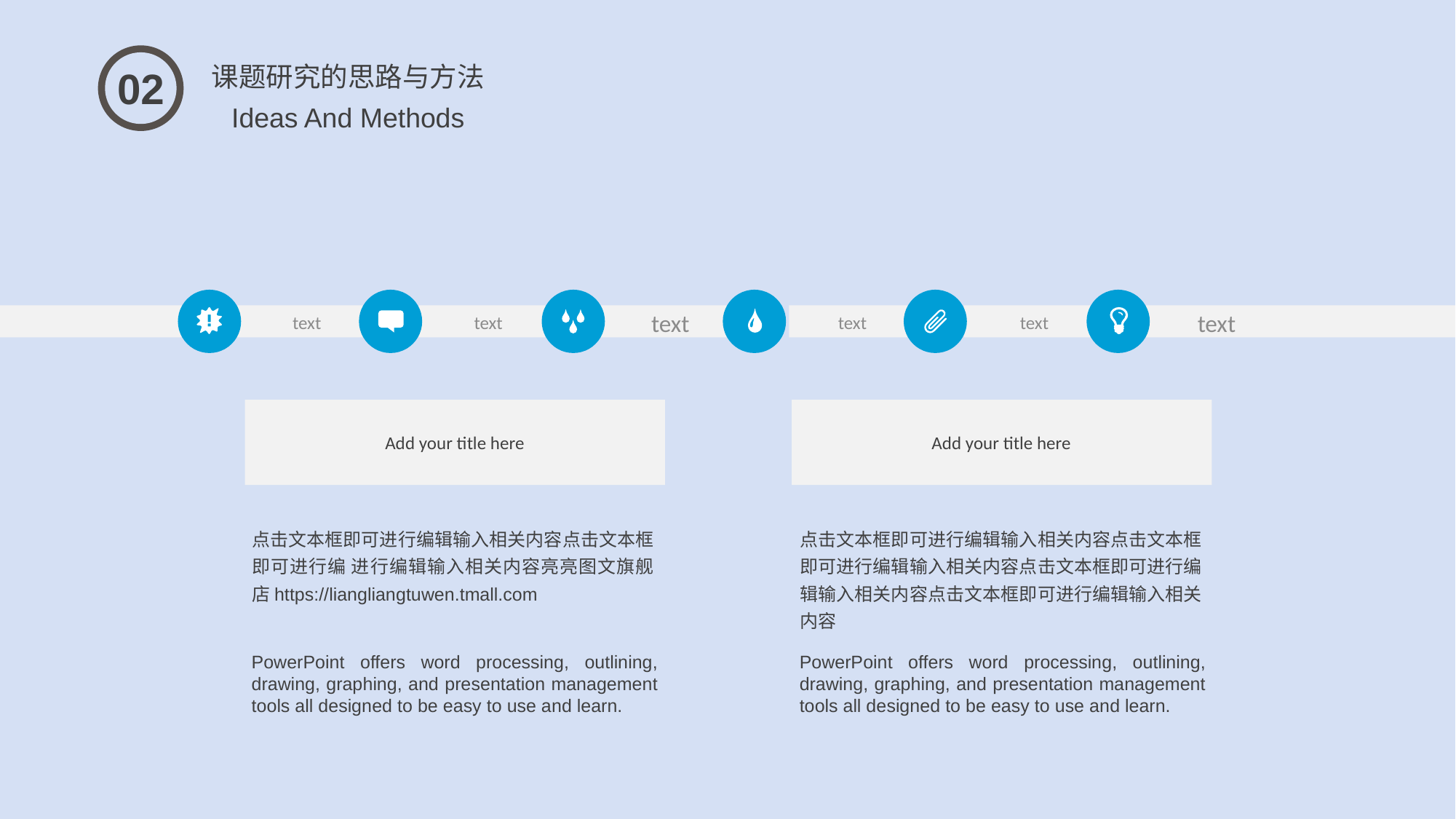

课题研究的思路与方法

02
Ideas And Methods

text
text
text
text
text
text

Add your title here
Add your title here
点击文本框即可进行编辑输入相关内容点击文本框即可进行编 进行编辑输入相关内容亮亮图文旗舰店https://liangliangtuwen.tmall.com

点击文本框即可进行编辑输入相关内容点击文本框即可进行编辑输入相关内容点击文本框即可进行编辑输入相关内容点击文本框即可进行编辑输入相关内容
PowerPoint offers word processing, outlining, drawing, graphing, and presentation management tools all designed to be easy to use and learn.
PowerPoint offers word processing, outlining, drawing, graphing, and presentation management tools all designed to be easy to use and learn.